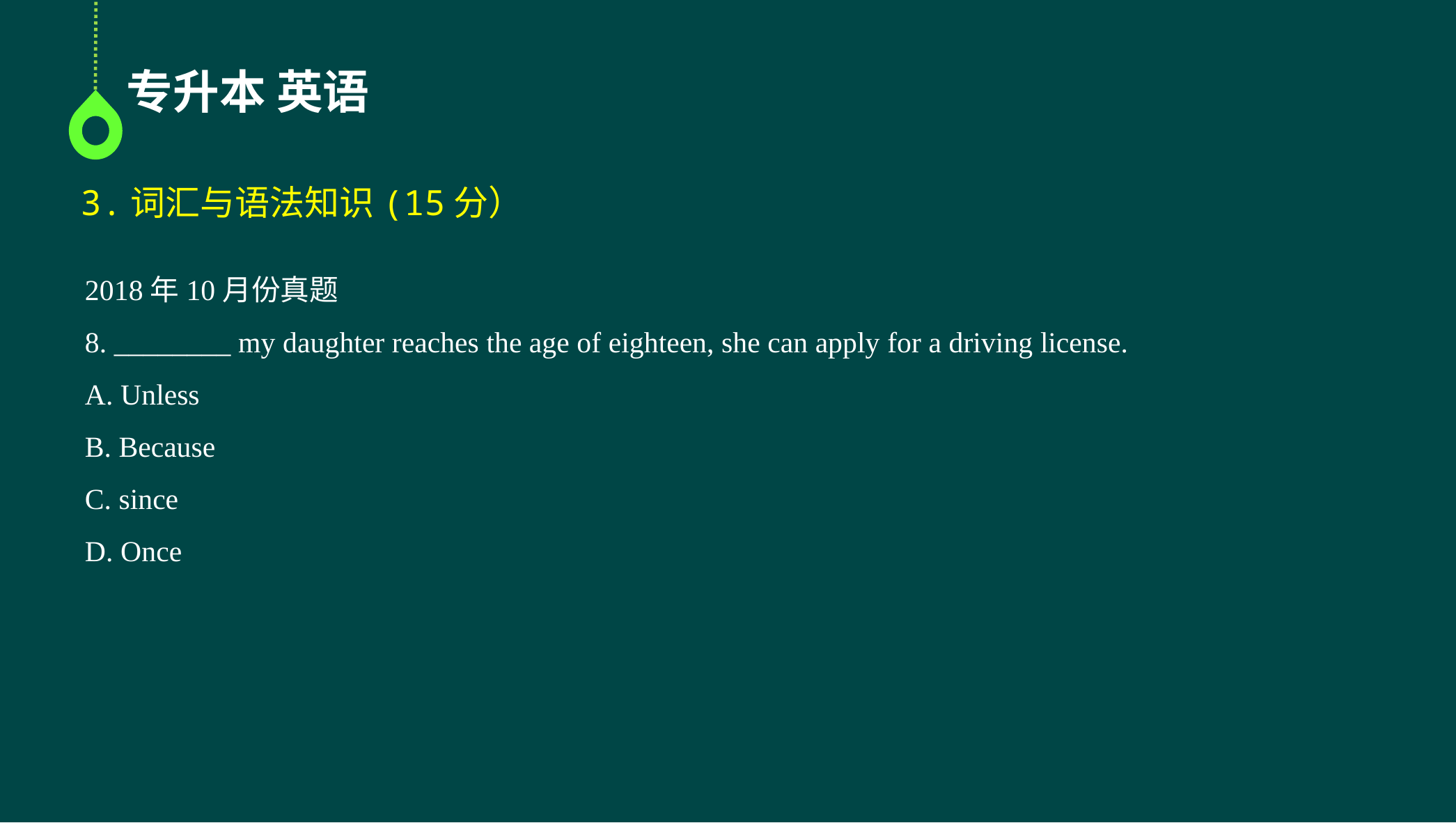

专升本 英语
3.词汇与语法知识(15分）
2018年10月份真题
8. ________ my daughter reaches the age of eighteen, she can apply for a driving license.
A. Unless
B. Because
C. since
D. Once